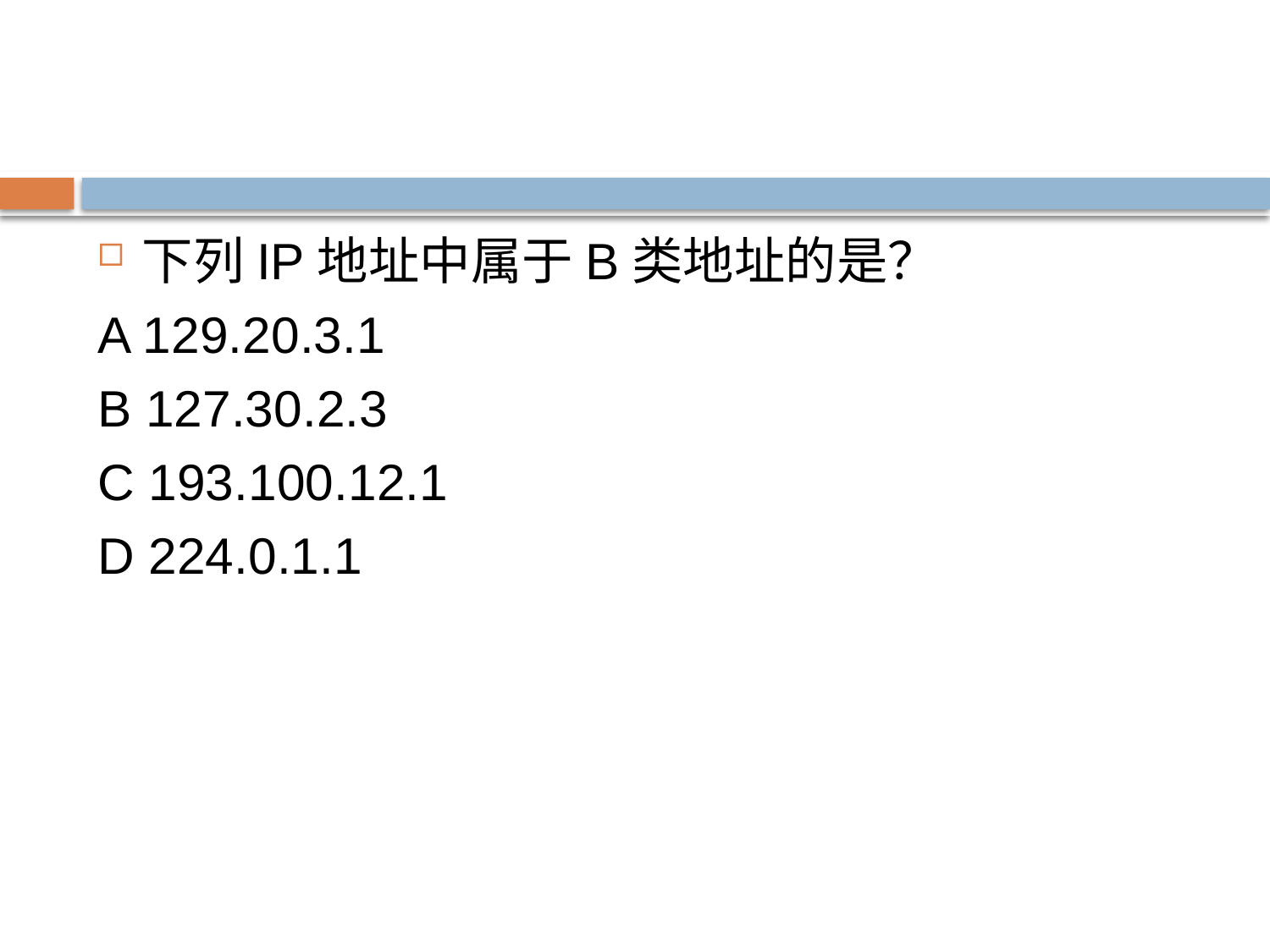

#
下列IP地址中属于B类地址的是？
A 129.20.3.1
B 127.30.2.3
C 193.100.12.1
D 224.0.1.1